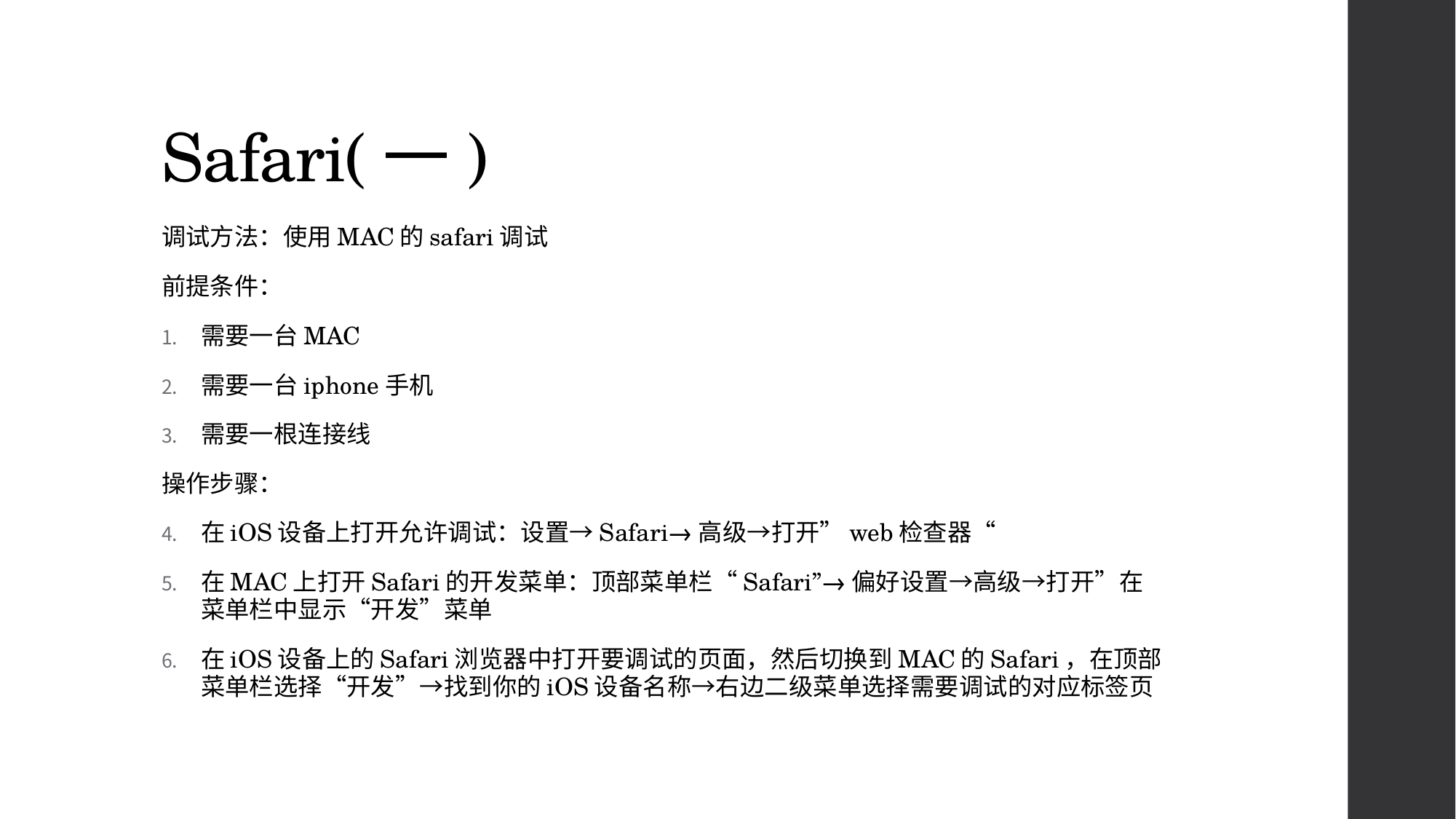

# Safari(一)
调试方法：使用MAC的safari调试
前提条件：
需要一台MAC
需要一台iphone手机
需要一根连接线
操作步骤：
在iOS设备上打开允许调试：设置→Safari→高级→打开”web检查器“
在MAC上打开Safari的开发菜单：顶部菜单栏“Safari”→偏好设置→高级→打开”在菜单栏中显示“开发”菜单
在iOS设备上的Safari浏览器中打开要调试的页面，然后切换到MAC的Safari，在顶部菜单栏选择“开发”→找到你的iOS设备名称→右边二级菜单选择需要调试的对应标签页